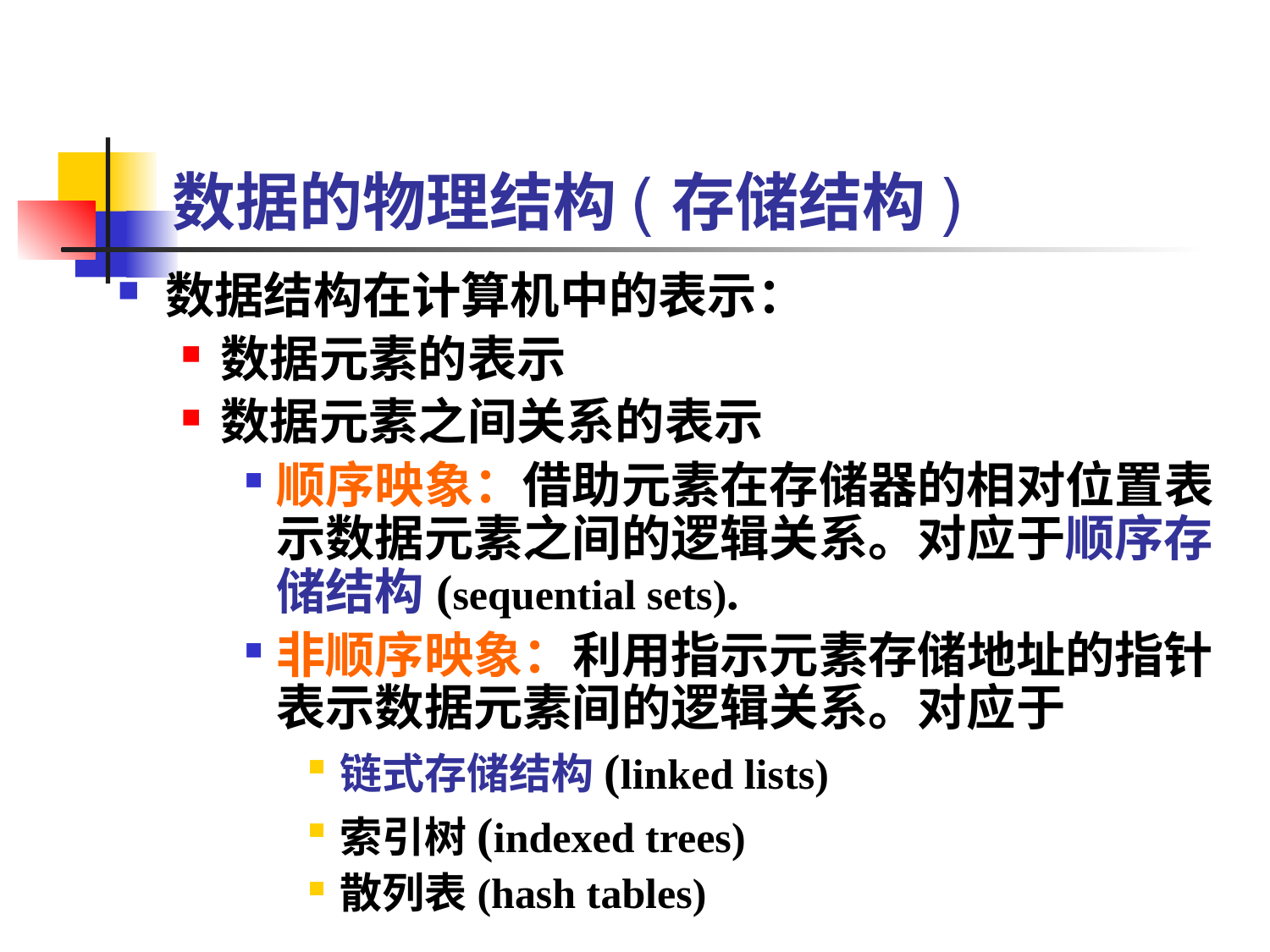

# 数据的物理结构(存储结构)
数据结构在计算机中的表示：
数据元素的表示
数据元素之间关系的表示
顺序映象：借助元素在存储器的相对位置表示数据元素之间的逻辑关系。对应于顺序存储结构(sequential sets).
非顺序映象：利用指示元素存储地址的指针表示数据元素间的逻辑关系。对应于
链式存储结构(linked lists)
索引树(indexed trees)
散列表(hash tables)